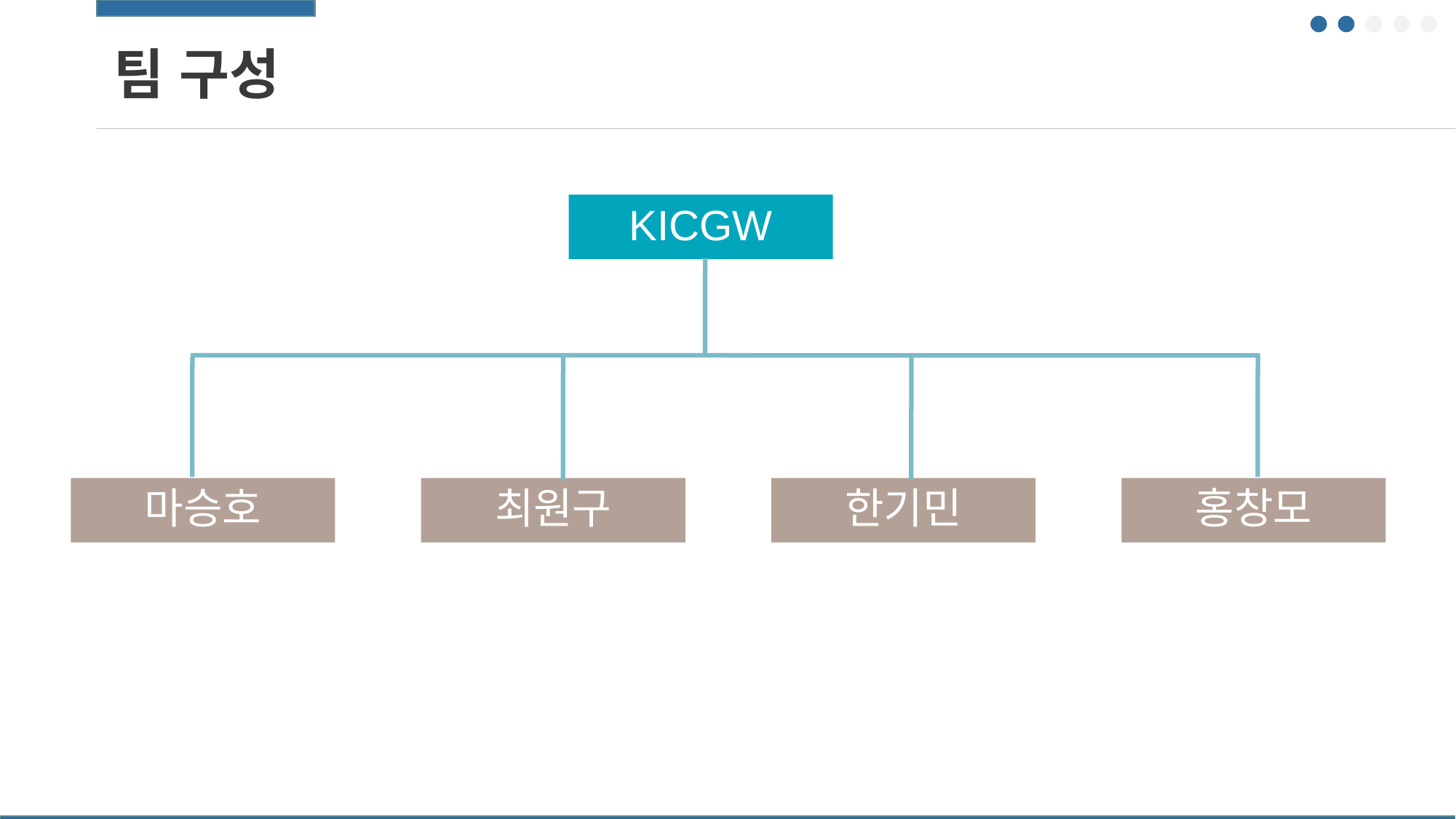

팀 구성
KICGW
마승호
최원구
한기민
홍창모